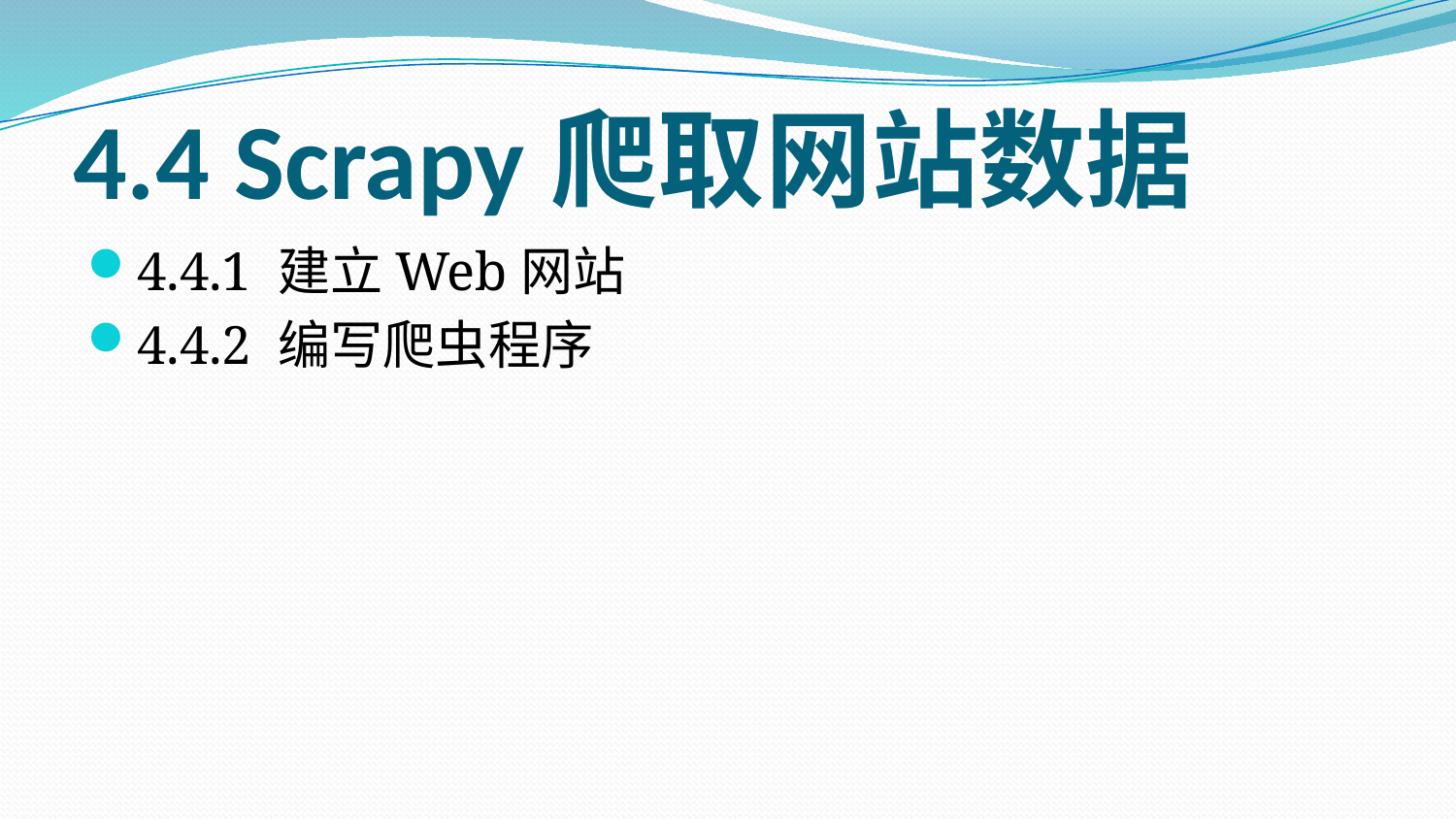

# 4.4 Scrapy爬取网站数据
4.4.1 建立Web网站
4.4.2 编写爬虫程序